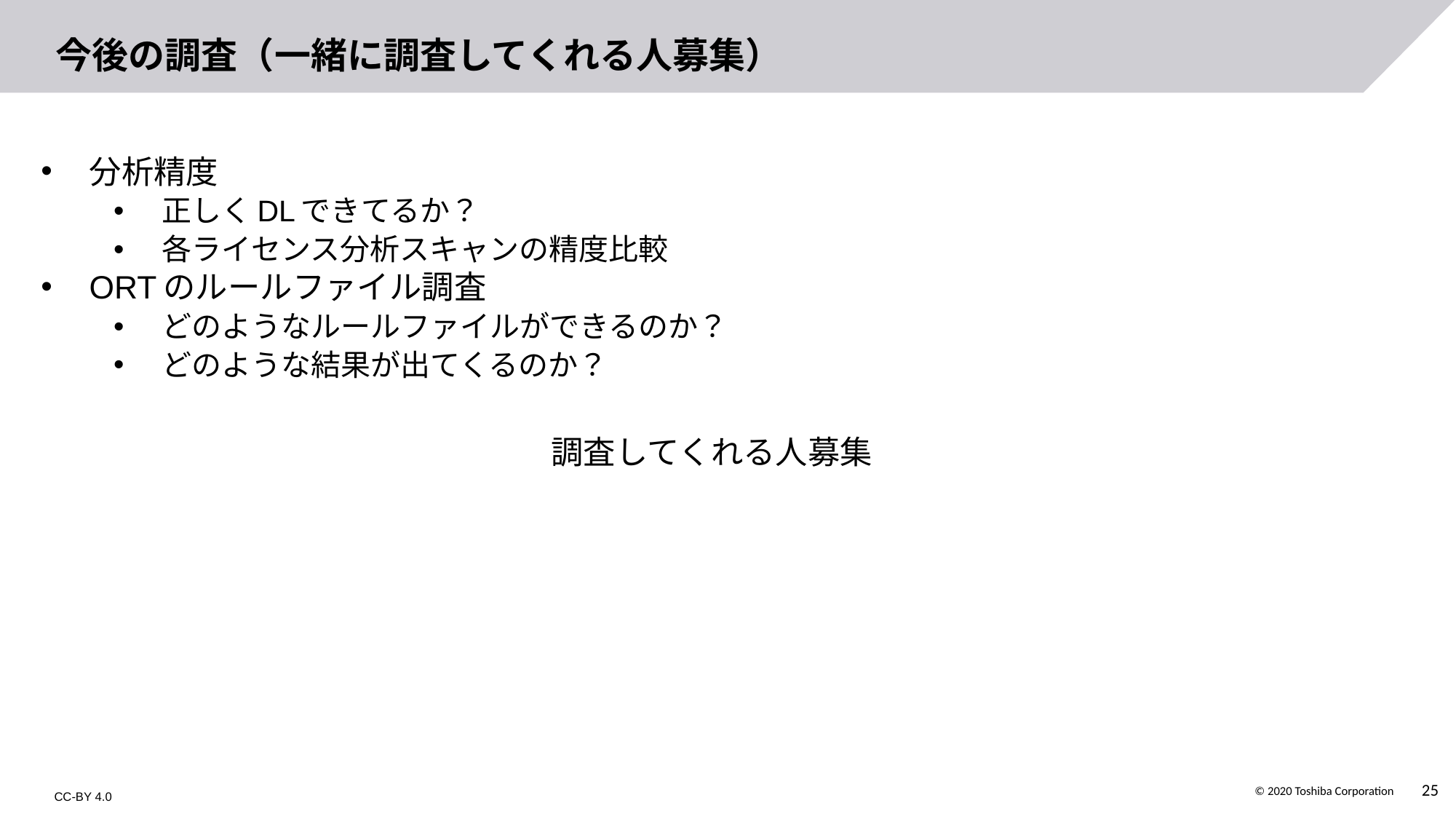

# 今後の調査（一緒に調査してくれる人募集）
分析精度
正しくDLできてるか？
各ライセンス分析スキャンの精度比較
ORTのルールファイル調査
どのようなルールファイルができるのか？
どのような結果が出てくるのか？

調査してくれる人募集

CC-BY 4.0